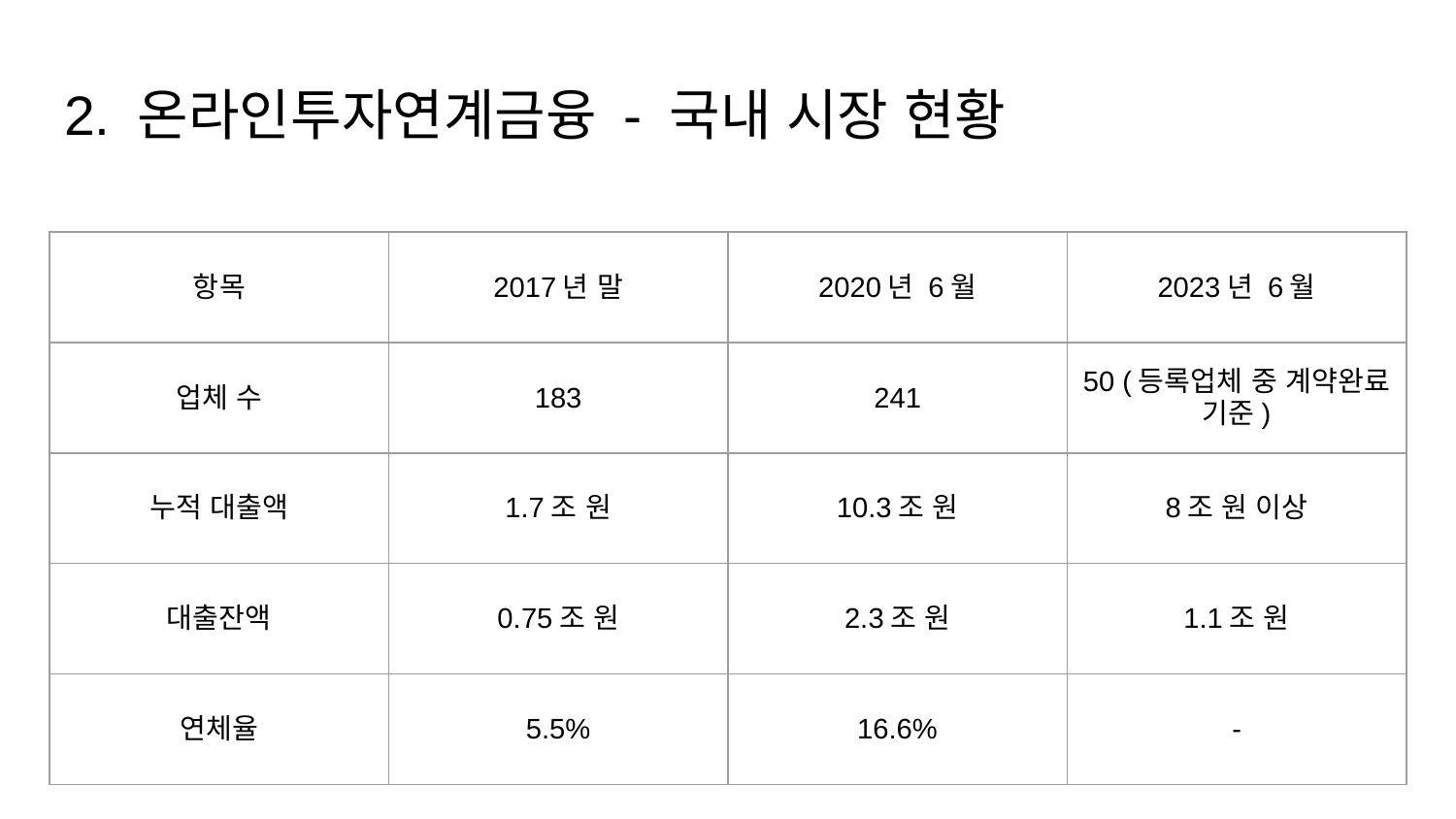

# 2. 온라인투자연계금융 - 국내 시장 현황
| 항목 | 2017년 말 | 2020년 6월 | 2023년 6월 |
| --- | --- | --- | --- |
| 업체 수 | 183 | 241 | 50 (등록업체 중 계약완료 기준) |
| 누적 대출액 | 1.7조 원 | 10.3조 원 | 8조 원 이상 |
| 대출잔액 | 0.75조 원 | 2.3조 원 | 1.1조 원 |
| 연체율 | 5.5% | 16.6% | - |